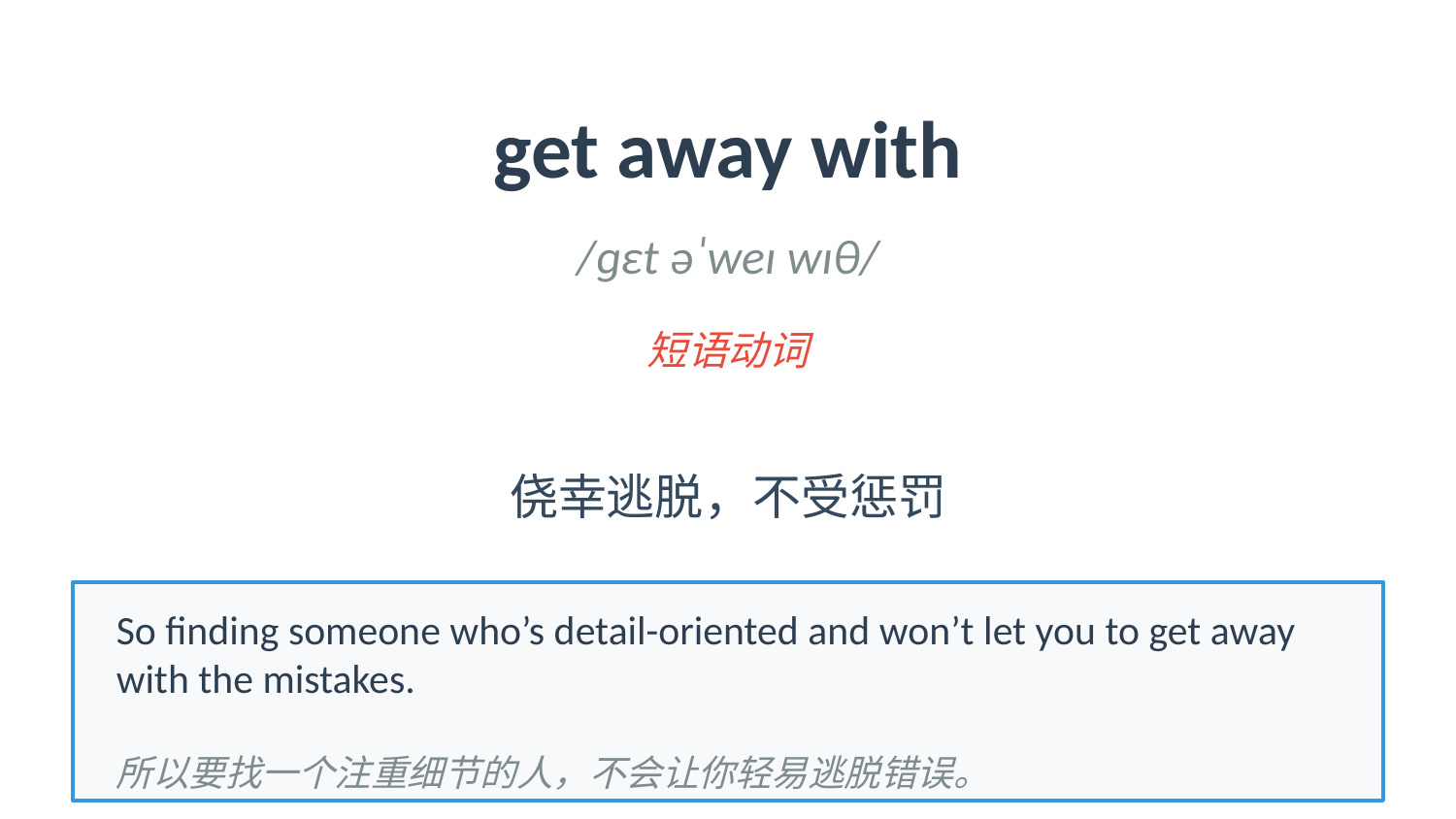

get away with
/ɡɛt əˈweɪ wɪθ/
短语动词
侥幸逃脱，不受惩罚

So finding someone who’s detail-oriented and won’t let you to get away with the mistakes.

所以要找一个注重细节的人，不会让你轻易逃脱错误。